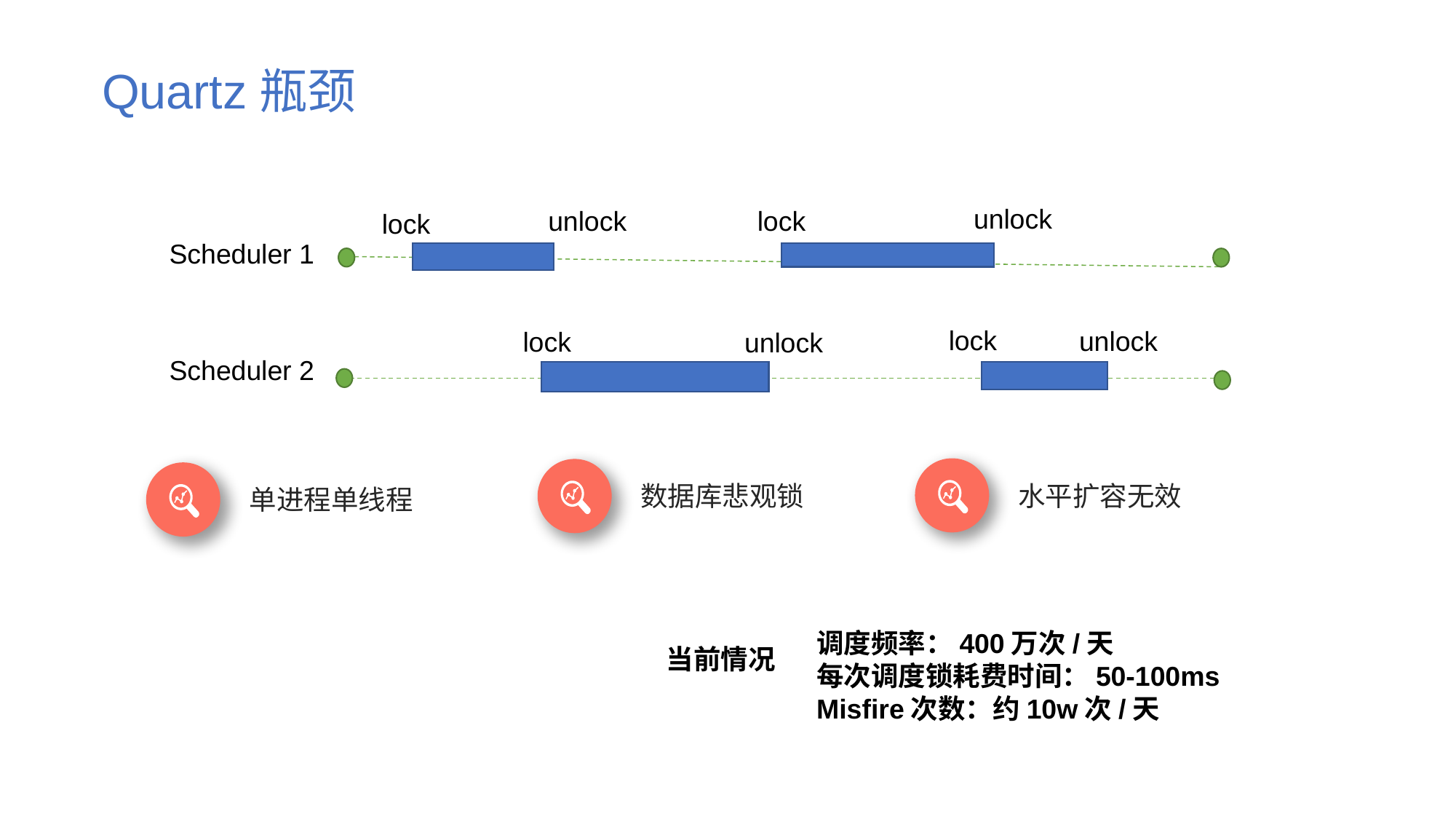

Quartz瓶颈
unlock
unlock
lock
lock
Scheduler 1

lock
unlock
lock
unlock
Scheduler 2

水平扩容无效

数据库悲观锁

单进程单线程

调度频率：400万次/天
每次调度锁耗费时间：50-100ms
Misfire次数：约10w次/天
当前情况